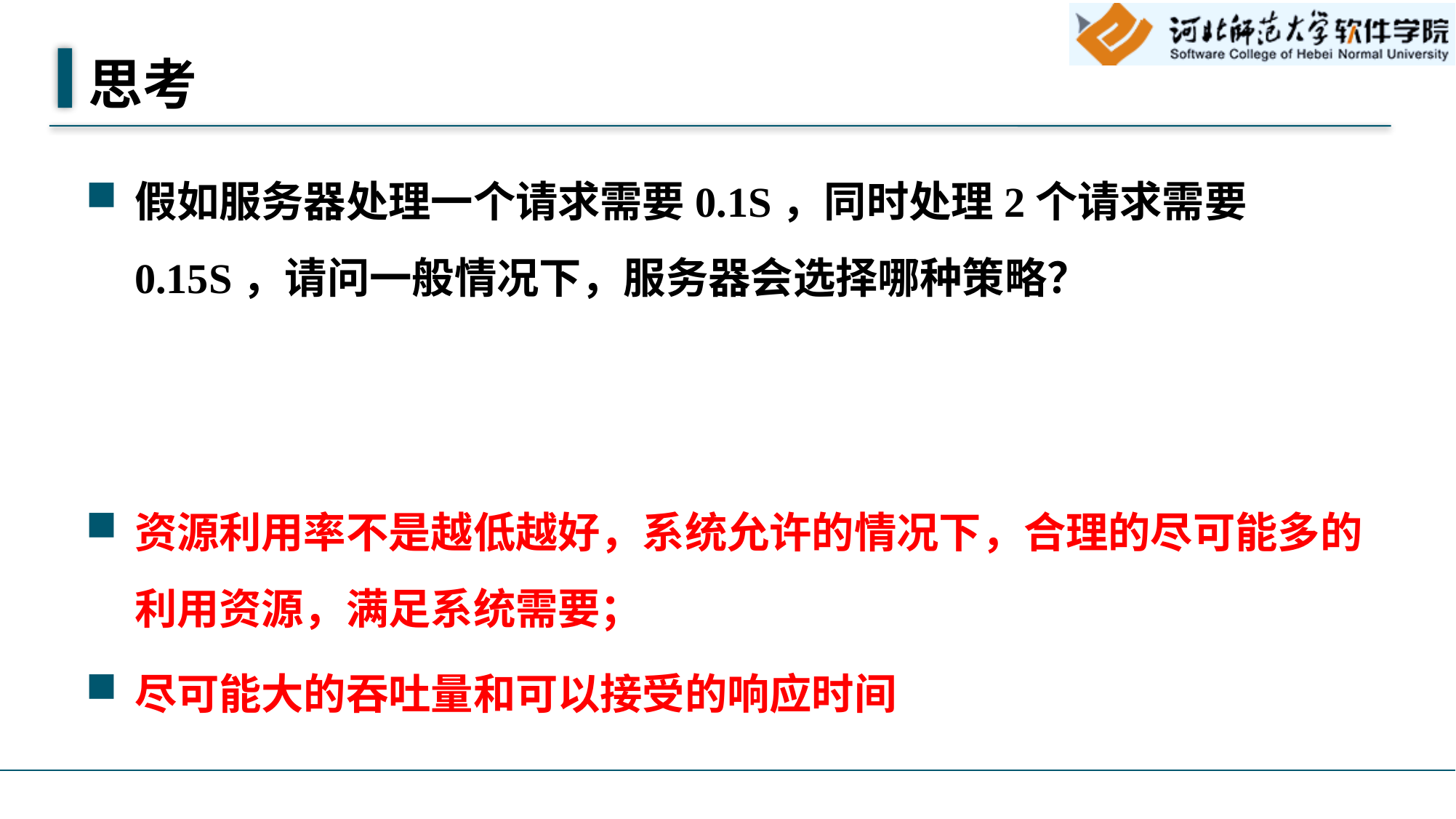

# 思考
假如服务器处理一个请求需要0.1S，同时处理2个请求需要0.15S，请问一般情况下，服务器会选择哪种策略？

资源利用率不是越低越好，系统允许的情况下，合理的尽可能多的利用资源，满足系统需要；
尽可能大的吞吐量和可以接受的响应时间